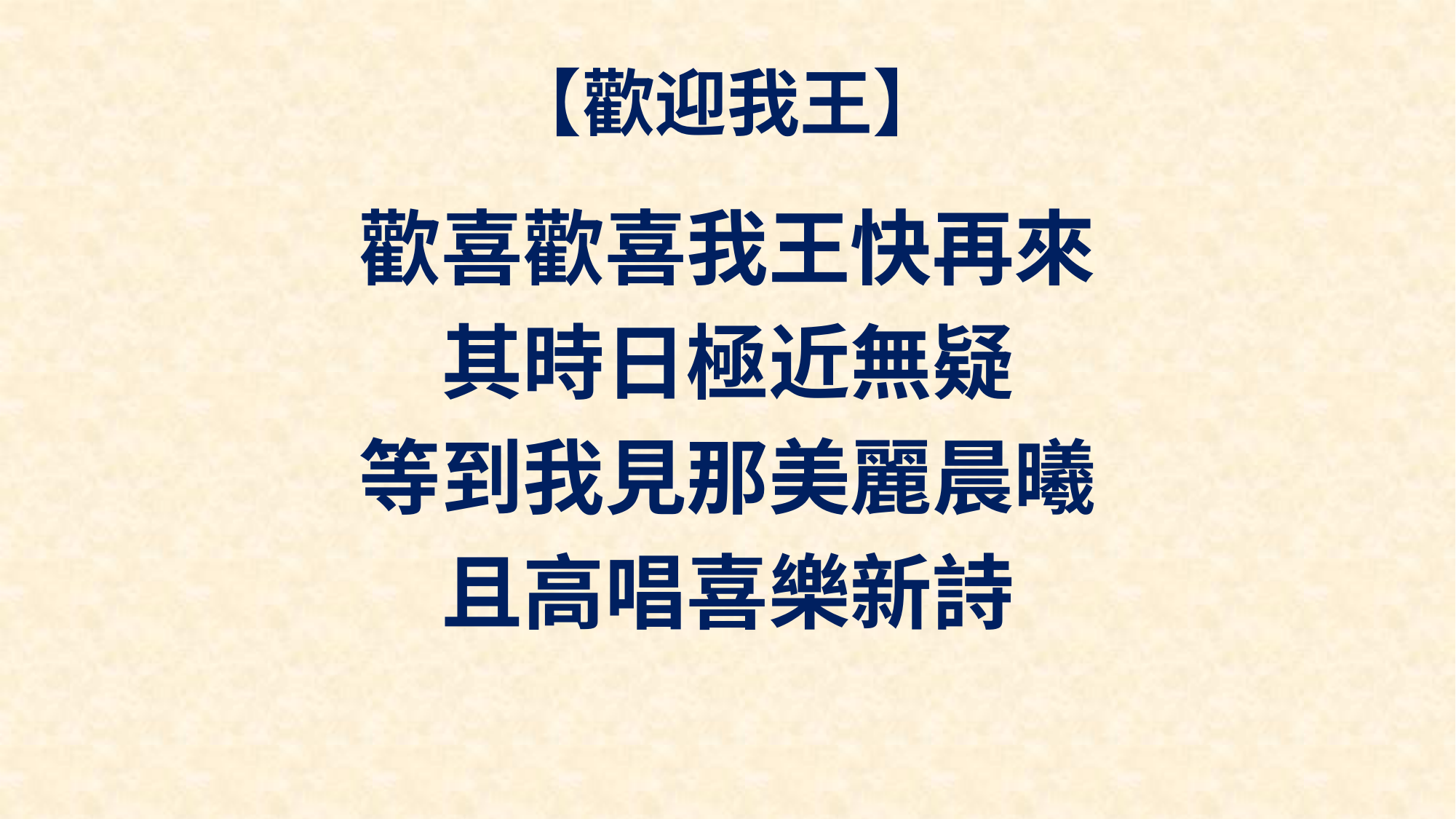

# 【歡迎我王】
歡喜歡喜我王快再來
其時日極近無疑
等到我見那美麗晨曦
且高唱喜樂新詩